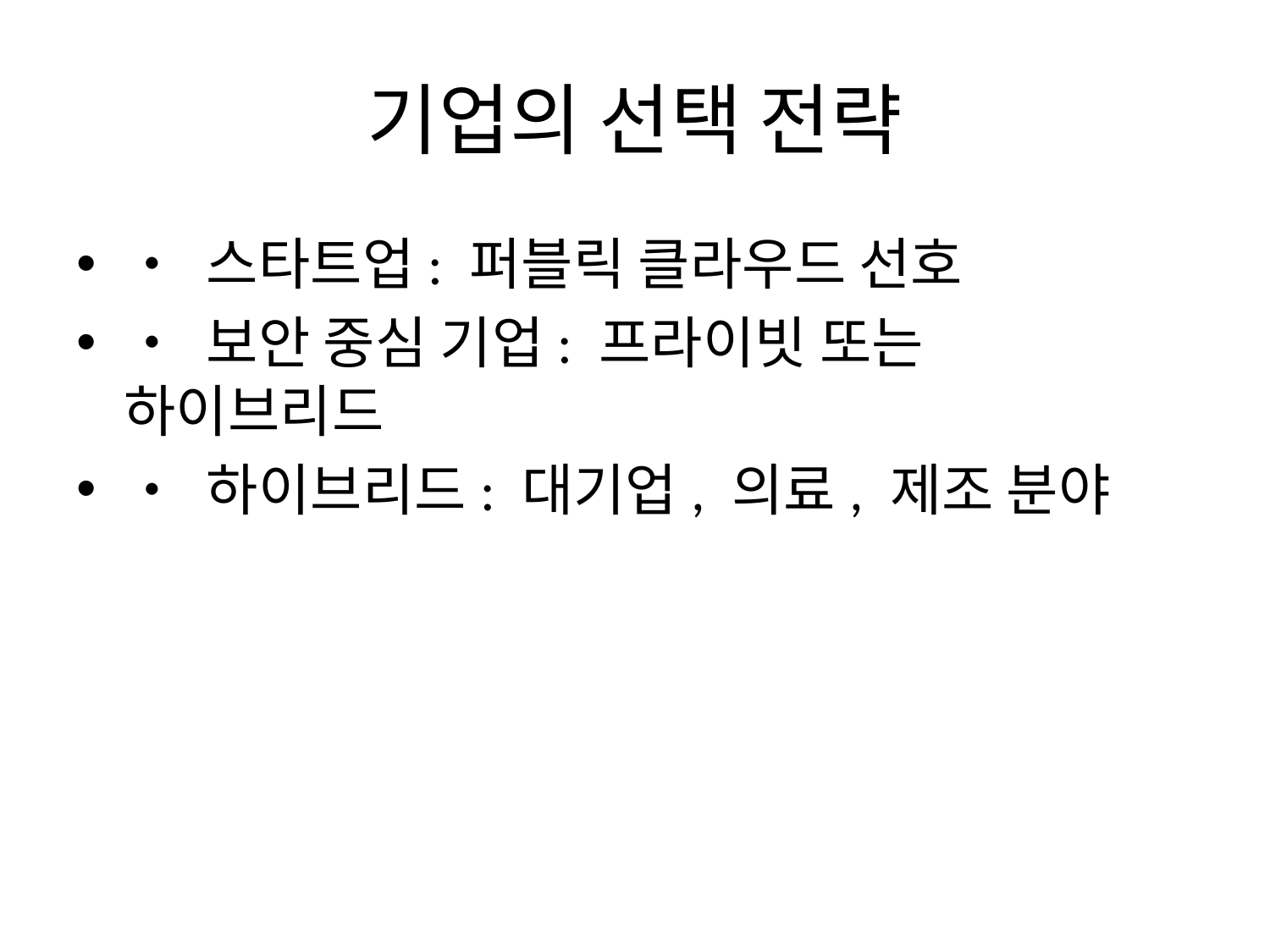

# 기업의 선택 전략
• 스타트업: 퍼블릭 클라우드 선호
• 보안 중심 기업: 프라이빗 또는 하이브리드
• 하이브리드: 대기업, 의료, 제조 분야